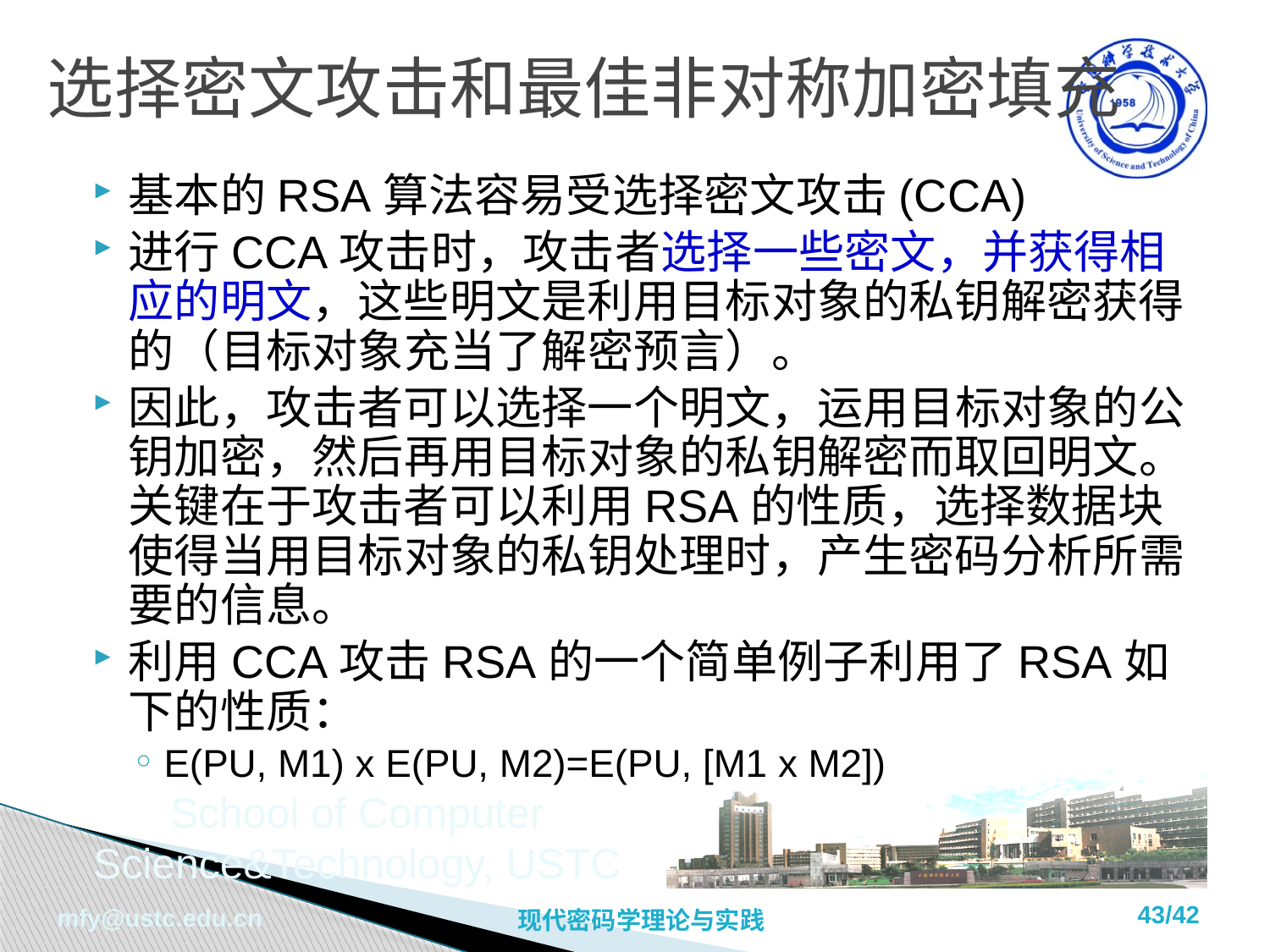

# 选择密文攻击和最佳非对称加密填充
基本的RSA算法容易受选择密文攻击(CCA)
进行CCA攻击时，攻击者选择一些密文，并获得相应的明文，这些明文是利用目标对象的私钥解密获得的（目标对象充当了解密预言）。
因此，攻击者可以选择一个明文，运用目标对象的公钥加密，然后再用目标对象的私钥解密而取回明文。关键在于攻击者可以利用RSA的性质，选择数据块使得当用目标对象的私钥处理时，产生密码分析所需要的信息。
利用CCA攻击RSA的一个简单例子利用了RSA如下的性质：
E(PU, M1) x E(PU, M2)=E(PU, [M1 x M2])